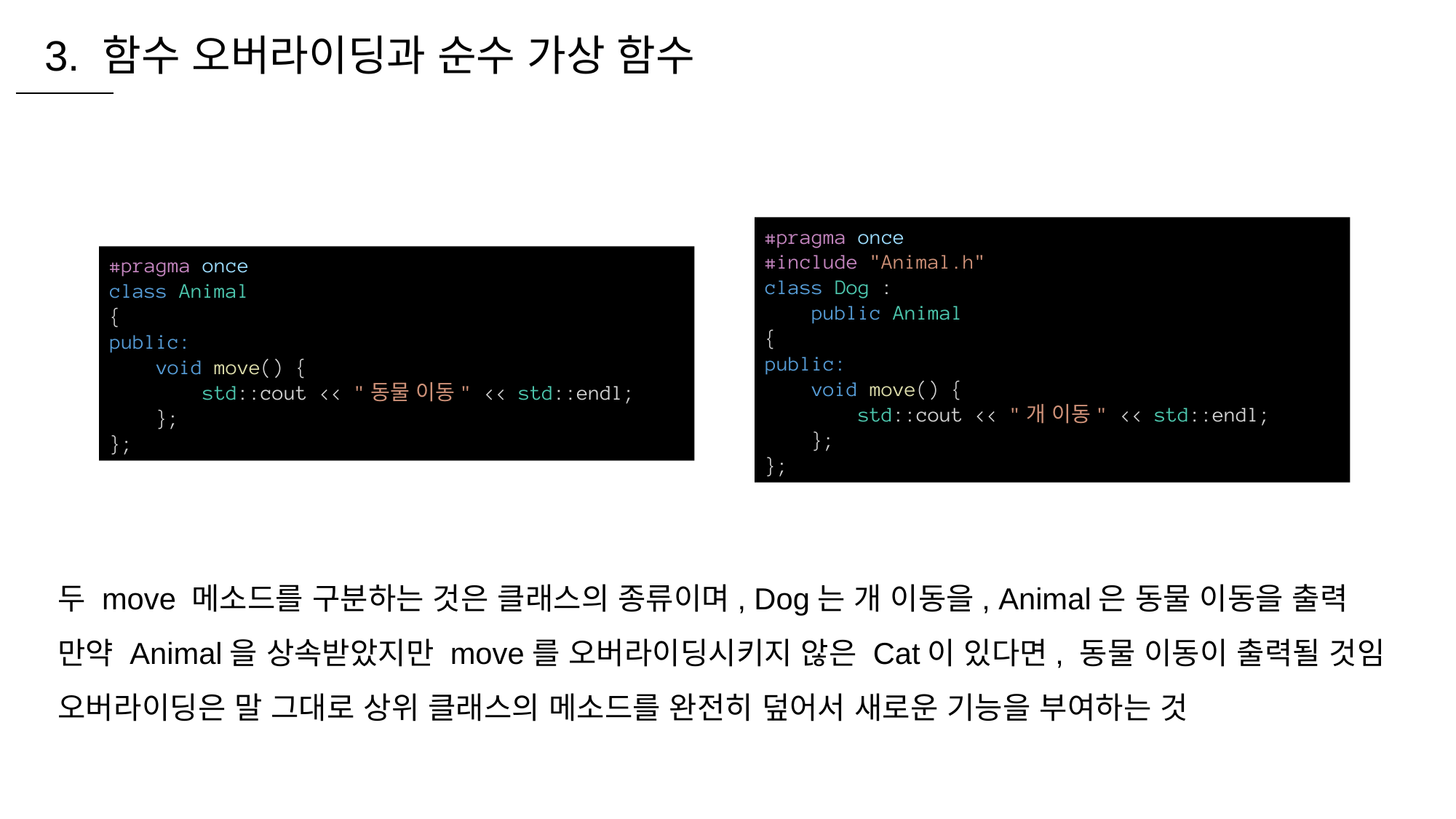

3. 함수 오버라이딩과 순수 가상 함수
#pragma once
#include "Animal.h"
class Dog :
    public Animal
{
public:
    void move() {
        std::cout << "개 이동" << std::endl;
    };
};
#pragma once
class Animal
{
public:
    void move() {
        std::cout << "동물 이동" << std::endl;
    };
};
두 move 메소드를 구분하는 것은 클래스의 종류이며, Dog는 개 이동을, Animal은 동물 이동을 출력
만약 Animal을 상속받았지만 move를 오버라이딩시키지 않은 Cat이 있다면, 동물 이동이 출력될 것임
오버라이딩은 말 그대로 상위 클래스의 메소드를 완전히 덮어서 새로운 기능을 부여하는 것